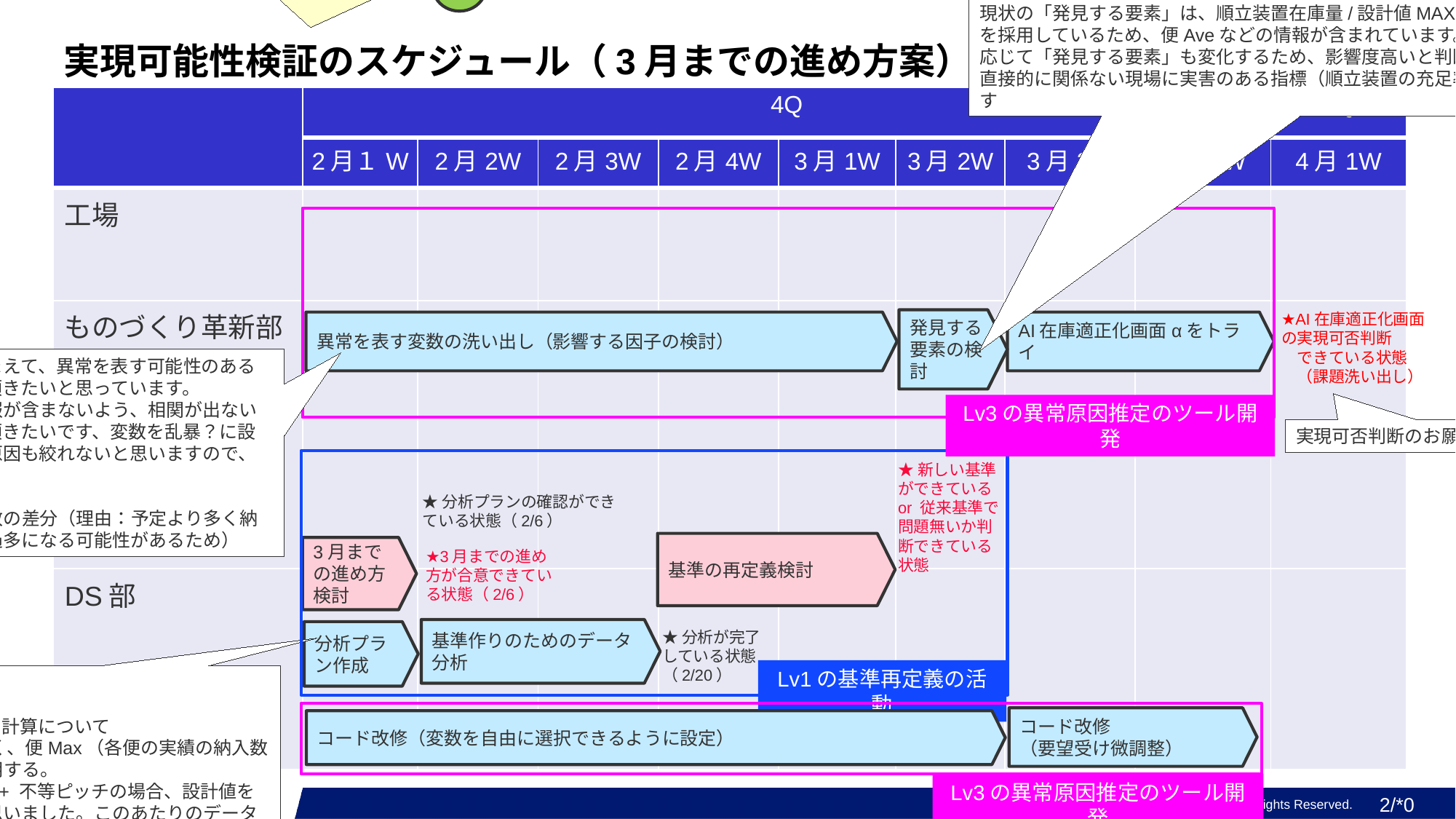

基準再定義の検討内容踏まえて、「発見する要素」を精査して頂きたいと思っています

例
「発見する要素」に「影響する因子」の情報が入らないようにすることが必要だと思います。現状の「発見する要素」は、順立装置在庫量/設計値MAXの場合、設計値MAXで割った実績を採用しているため、便Aveなどの情報が含まれています。この場合、「便Ave 」の変化に応じて「発見する要素」も変化するため、影響度高いと判断されます。。「影響する因子」と直接的に関係ない現場に実害のある指標（順立装置の充足率？）の採用も検討して頂きたいです
直近3月までの進め方で気になる点あれば教えて頂きたいです
3
実現可能性検証のスケジュール（3月までの進め方案）
|  | 4Q |  |  |  | 202X年度（203X年度？） |  |  |  | 1Q |
| --- | --- | --- | --- | --- | --- | --- | --- | --- | --- |
|  | 2月１W | 2月2W | 2月3W | 2月4W | 3月1W | 3月2W | 3月3W | 3月4W | 4月1W |
| 工場 |  |  |  |  |  |  |  |  |  |
| ものづくり革新部 |  |  |  |  |  |  |  |  |  |
| DS部 |  |  |  |  |  |  |  |  |  |

★AI在庫適正化画面の実現可否判断
　できている状態
　（課題洗い出し）
発見する要素の検討
異常を表す変数の洗い出し（影響する因子の検討）
AI在庫適正化画面αをトライ
ドメイン知識踏まえて、異常を表す可能性のある変数を整理して頂きたいと思っています。
変数間で同じ情報が含まないよう、相関が出ないように設定して頂きたいです、変数を乱暴？に設定してしまうと原因も絞れないと思いますので、

例）
・日量数と納入数の差分（理由：予定より多く納入されると在庫過多になる可能性があるため）
Lv3の異常原因推定のツール開発
実現可否判断のお願いしたいです。

★新しい基準ができている or 従来基準で問題無いか判断できている状態
★分析プランの確認ができている状態（2/6）
基準の再定義検討
3月までの進め方検討
★3月までの進め方が合意できている状態（2/6）
基準作りのためのデータ分析
分析プラン作成
★分析が完了している状態（2/20）
Lv1の基準再定義の活動
新しい基準ネタ

■設計値MAXの計算について
・便Aveではなく、便Max（各便の実績の納入数の最大値）を採用する。
便Max > 便Ave + 不等ピッチの場合、設計値を超過するかもと思いました。このあたりのデータ分析を検討しています

設計値MIN：生産フレ在庫（A-B-Cを使う式）
設計値MAX：生産フレ在庫＋不等ピッチ＋便Ave.

コード改修
（要望受け微調整）
コード改修（変数を自由に選択できるように設定）
Lv3の異常原因推定のツール開発
January 25, 2024